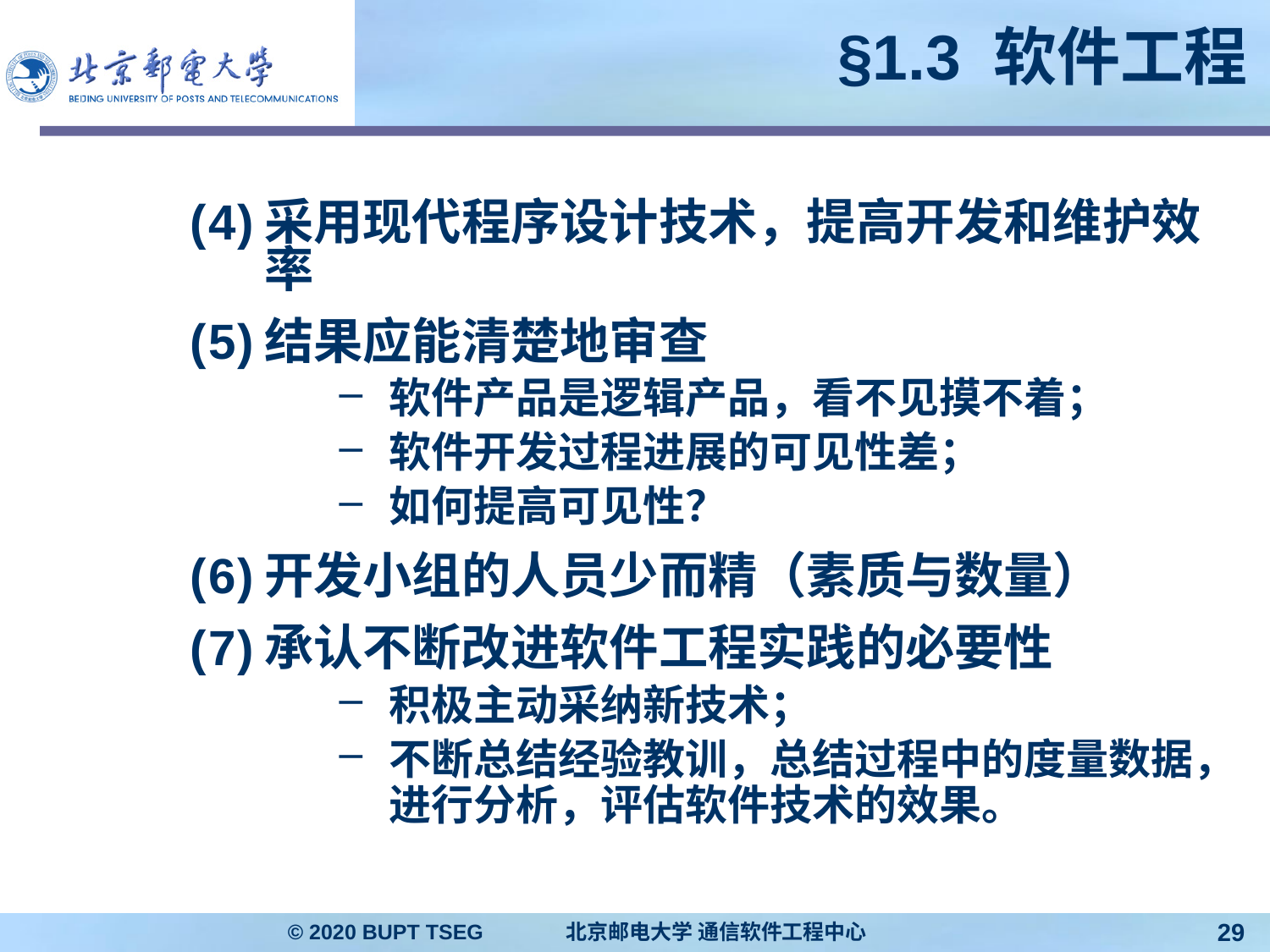

# §1.3 软件工程
采用现代程序设计技术，提高开发和维护效率
结果应能清楚地审查
软件产品是逻辑产品，看不见摸不着；
软件开发过程进展的可见性差；
如何提高可见性？
开发小组的人员少而精（素质与数量）
承认不断改进软件工程实践的必要性
积极主动采纳新技术；
不断总结经验教训，总结过程中的度量数据，进行分析，评估软件技术的效果。
© 2020 BUPT TSEG             北京邮电大学 通信软件工程中心